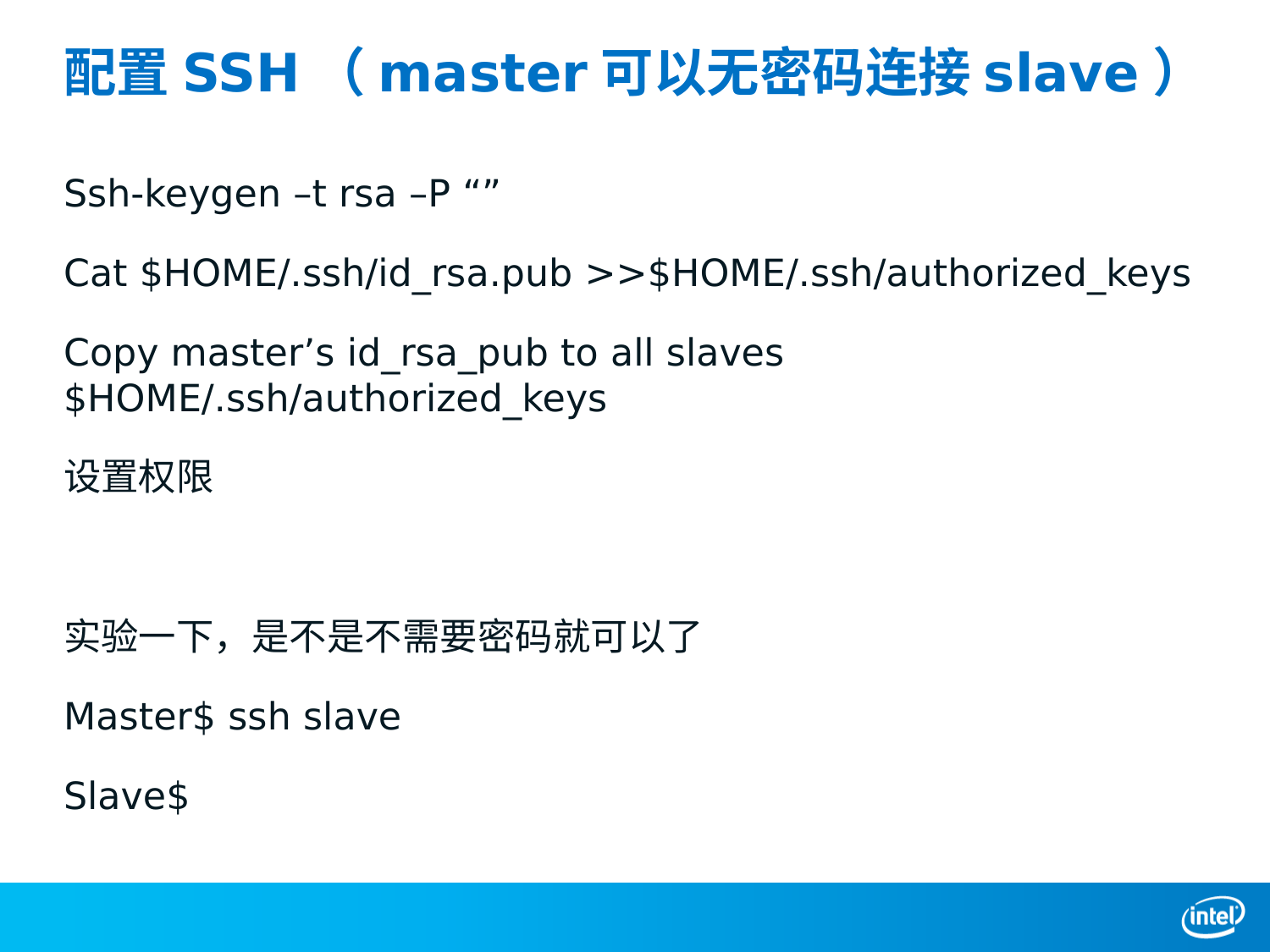

# 配置SSH（master可以无密码连接slave）
Ssh-keygen –t rsa –P “”
Cat $HOME/.ssh/id_rsa.pub >>$HOME/.ssh/authorized_keys
Copy master’s id_rsa_pub to all slaves $HOME/.ssh/authorized_keys
设置权限

实验一下，是不是不需要密码就可以了
Master$ ssh slave
Slave$